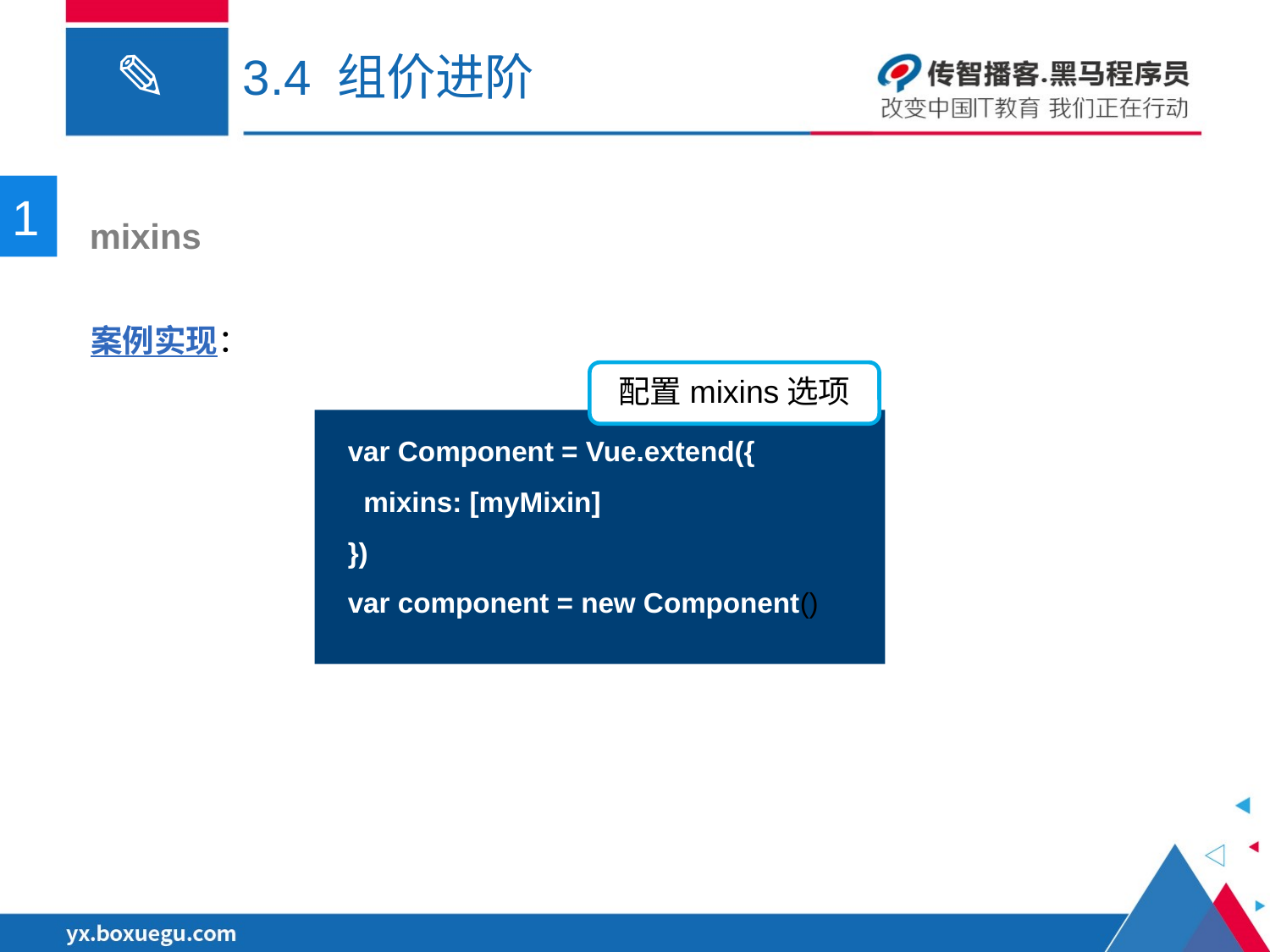

# 3.4 组价进阶

1
  mixins
案例实现：
配置mixins选项

var Component = Vue.extend({
  mixins: [myMixin]
})
var component = new Component()